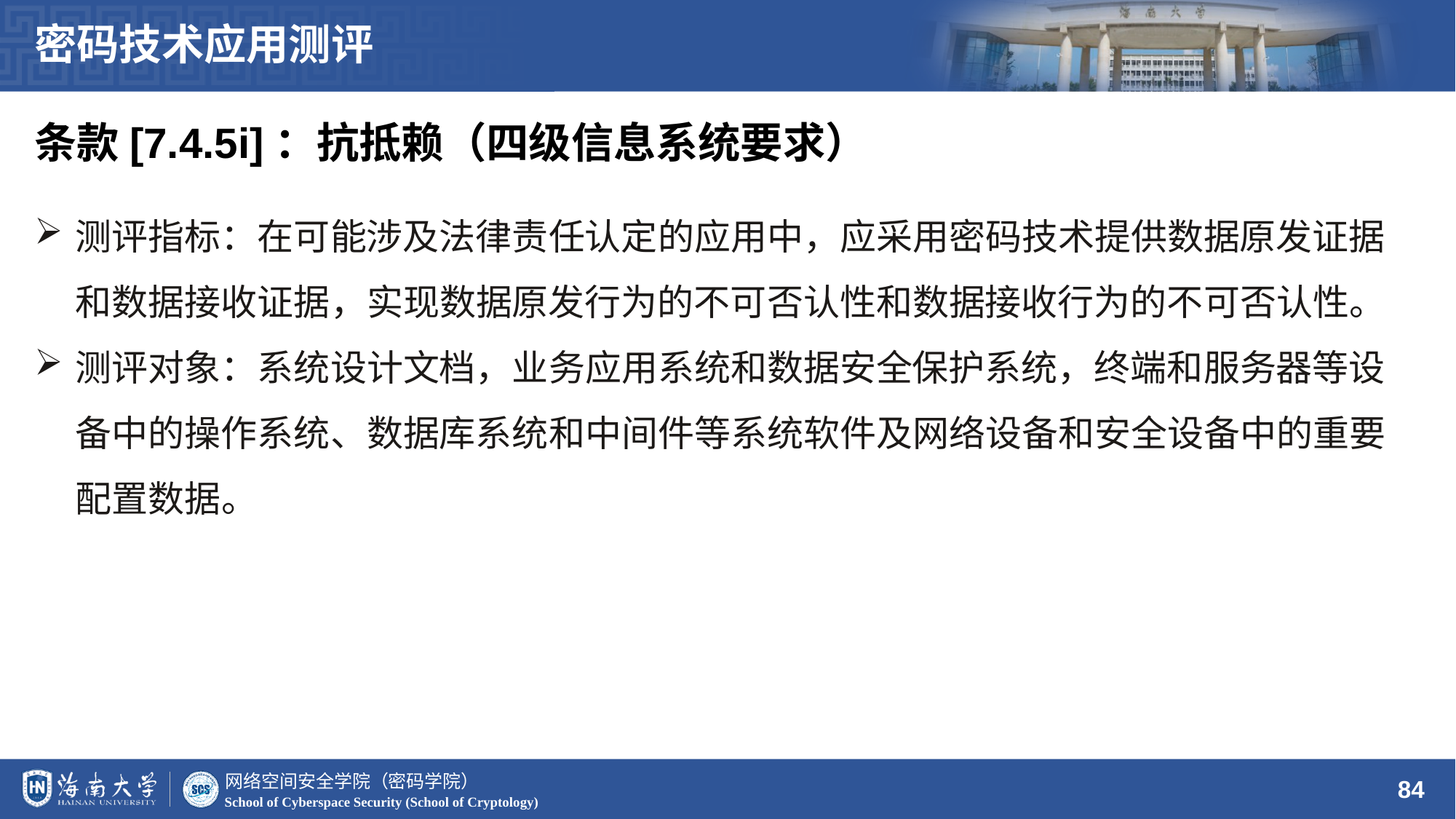

密码技术应用测评
条款[7.4.5i]：抗抵赖（四级信息系统要求）
测评指标：在可能涉及法律责任认定的应用中，应采用密码技术提供数据原发证据和数据接收证据，实现数据原发行为的不可否认性和数据接收行为的不可否认性。
测评对象：系统设计文档，业务应用系统和数据安全保护系统，终端和服务器等设备中的操作系统、数据库系统和中间件等系统软件及网络设备和安全设备中的重要配置数据。
84